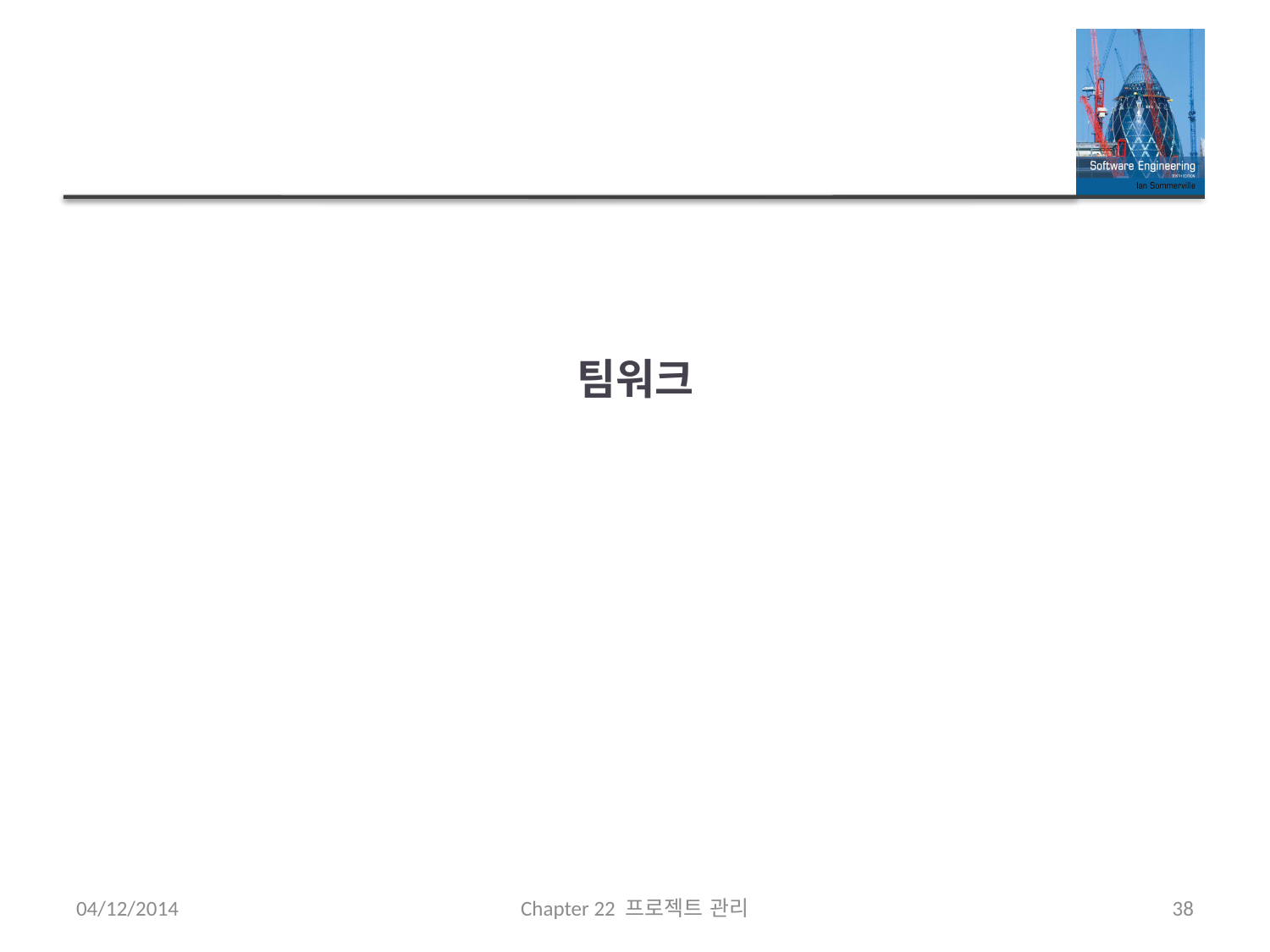

# 팀워크
04/12/2014
Chapter 22 프로젝트 관리
38